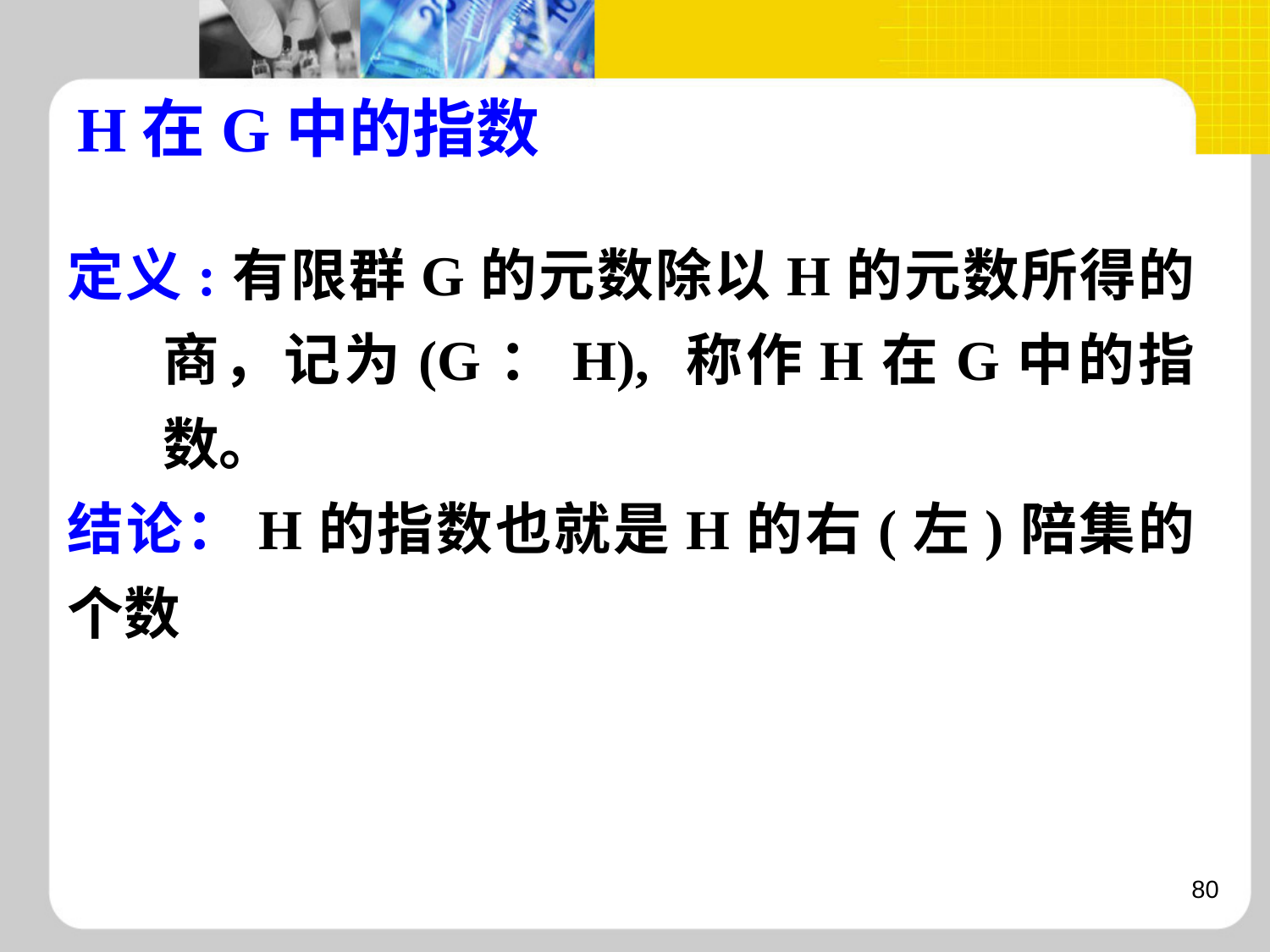

# H在G中的指数
定义:有限群G的元数除以H的元数所得的商，记为(G：H), 称作H在G中的指数。
结论：H的指数也就是H的右(左)陪集的个数

80